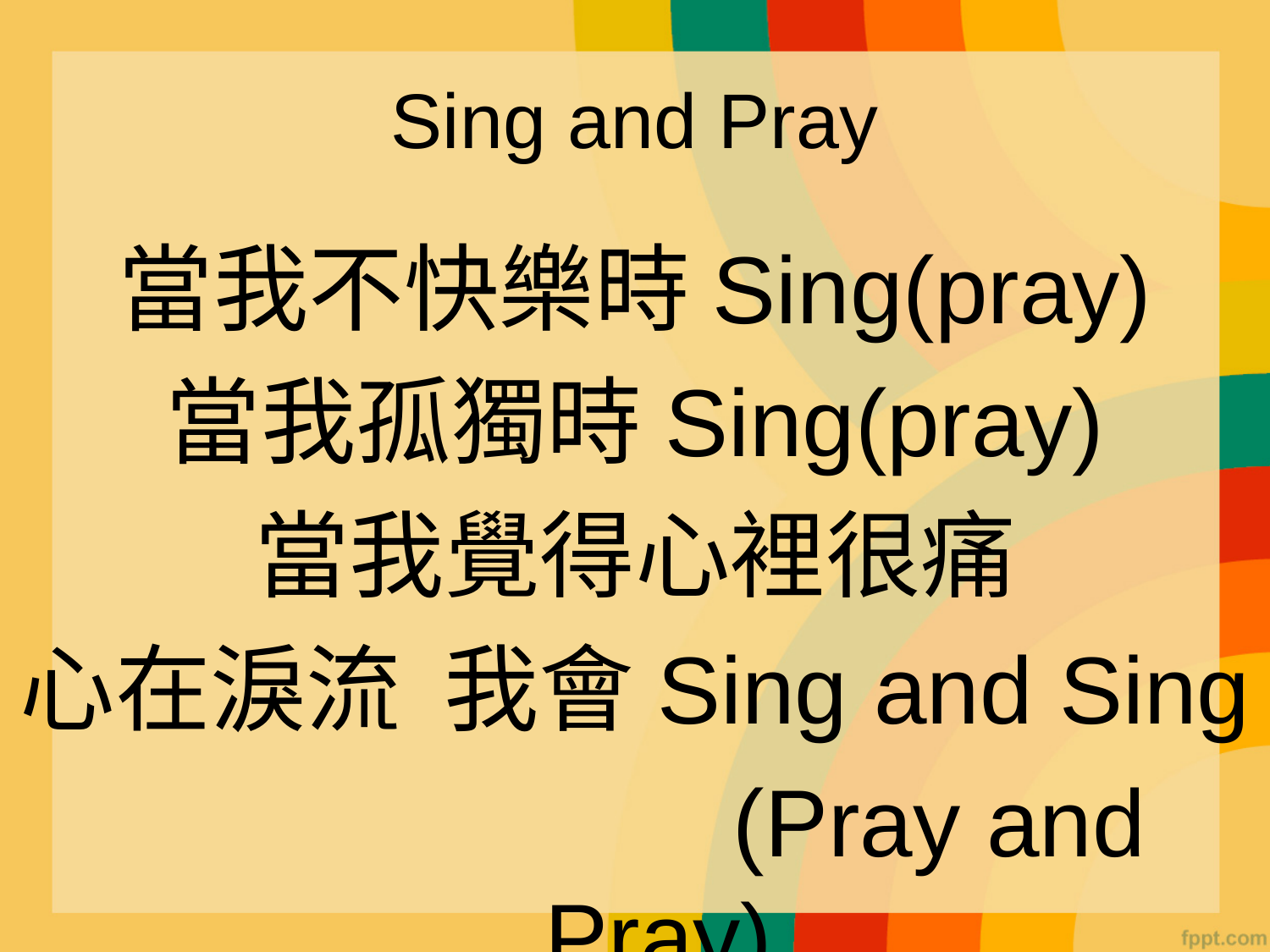

# Sing and Pray
當我不快樂時Sing(pray)
當我孤獨時Sing(pray)
當我覺得心裡很痛
心在淚流  我會Sing and Sing
                       (Pray and Pray)